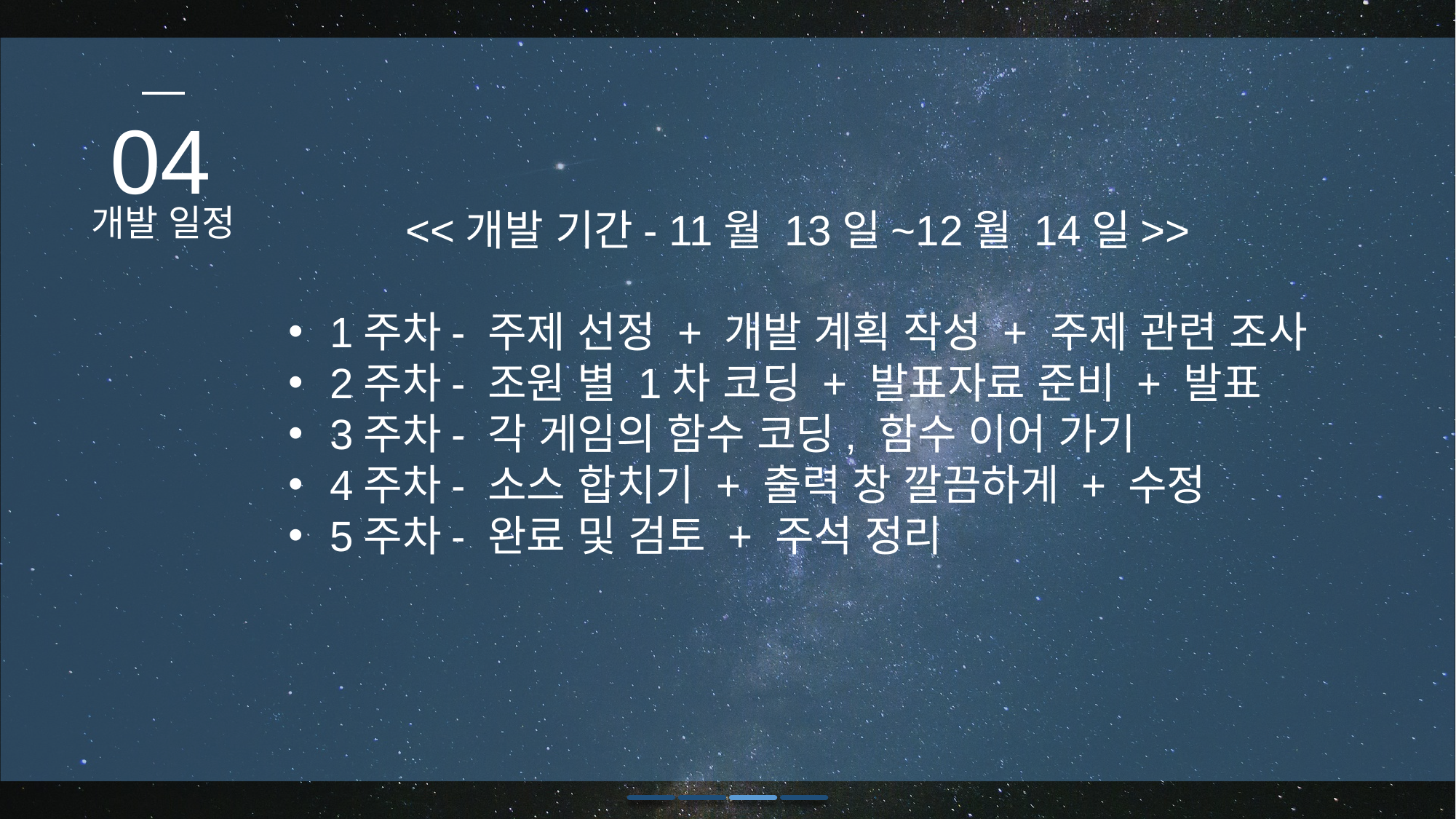

04
개발 일정
<<개발 기간- 11월 13일~12월 14일>>

1주차- 주제 선정 + 개발 계획 작성 + 주제 관련 조사
2주차- 조원 별 1차 코딩 + 발표자료 준비 + 발표
3주차- 각 게임의 함수 코딩, 함수 이어 가기
4주차- 소스 합치기 + 출력 창 깔끔하게 + 수정
5주차- 완료 및 검토 + 주석 정리